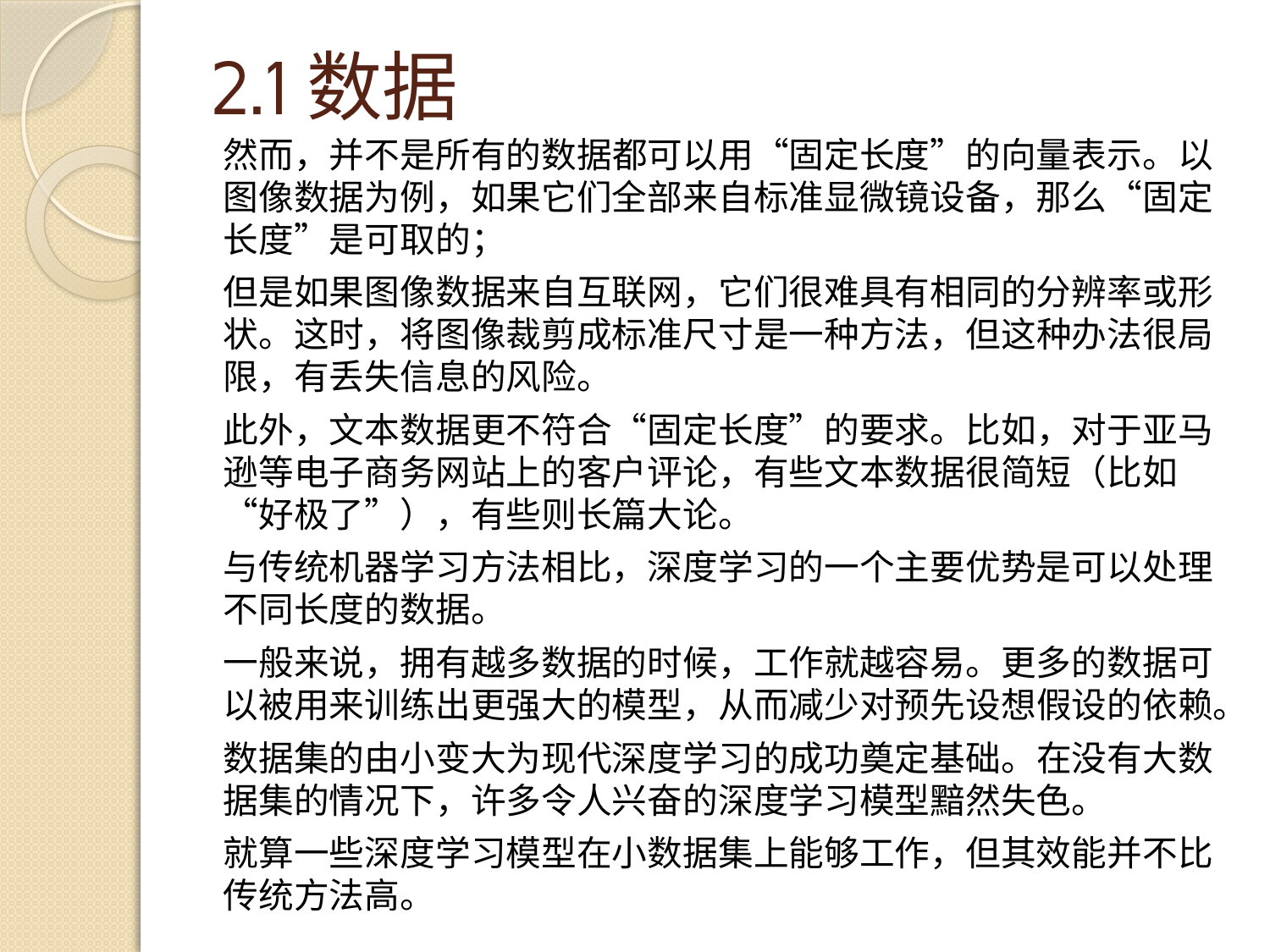

# 2.1数据
然而，并不是所有的数据都可以用“固定长度”的向量表示。以图像数据为例，如果它们全部来自标准显微镜设备，那么“固定长度”是可取的；
但是如果图像数据来自互联网，它们很难具有相同的分辨率或形状。这时，将图像裁剪成标准尺寸是一种方法，但这种办法很局限，有丢失信息的风险。
此外，文本数据更不符合“固定长度”的要求。比如，对于亚马逊等电子商务网站上的客户评论，有些文本数据很简短（比如“好极了”），有些则长篇大论。
与传统机器学习方法相比，深度学习的一个主要优势是可以处理不同长度的数据。
一般来说，拥有越多数据的时候，工作就越容易。更多的数据可以被用来训练出更强大的模型，从而减少对预先设想假设的依赖。
数据集的由小变大为现代深度学习的成功奠定基础。在没有大数据集的情况下，许多令人兴奋的深度学习模型黯然失色。
就算一些深度学习模型在小数据集上能够工作，但其效能并不比传统方法高。